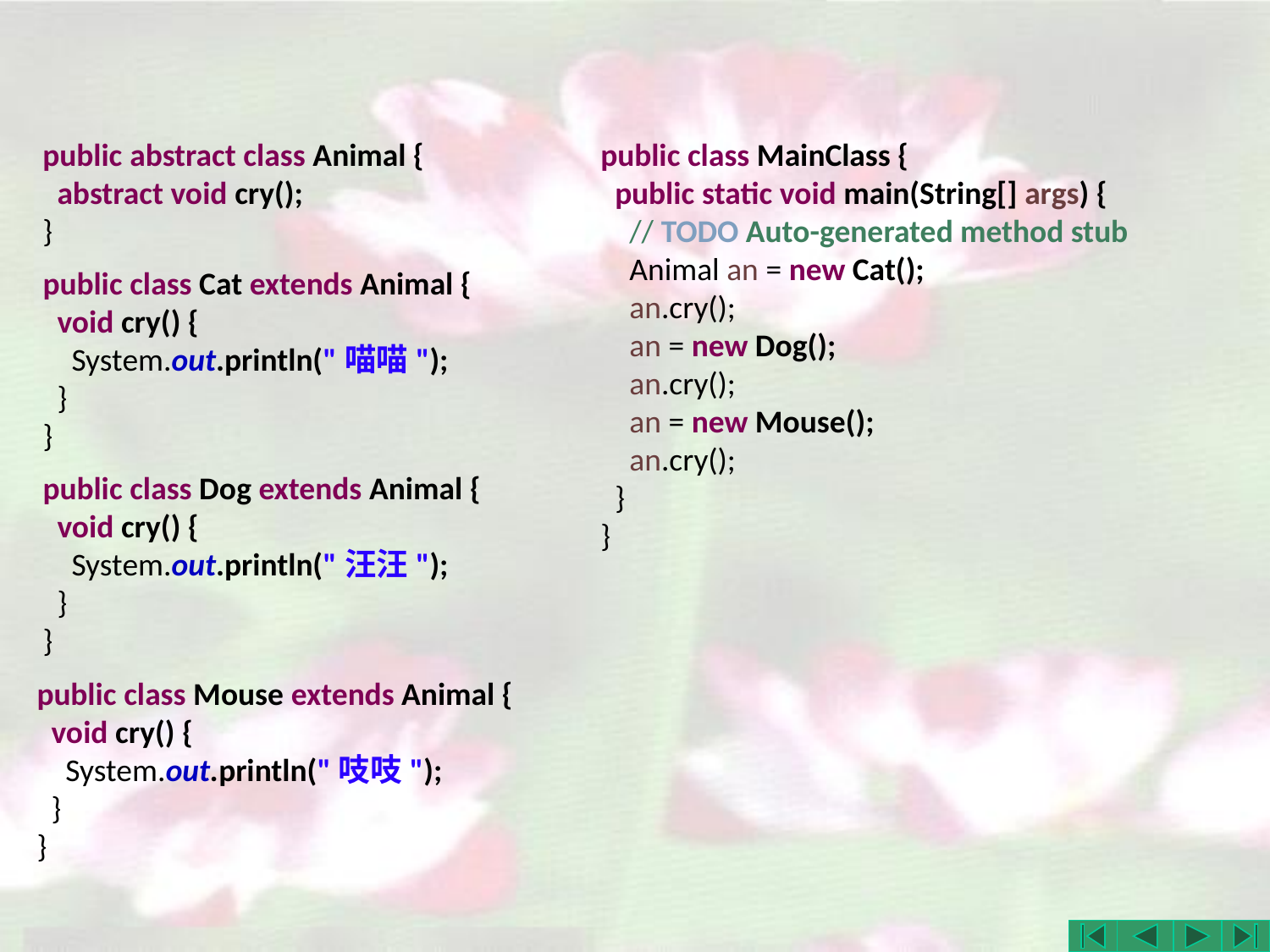

public abstract class Animal {
  abstract void cry();
}
public class MainClass {
  public static void main(String[] args) {
    // TODO Auto-generated method stub
    Animal an = new Cat();
    an.cry();
    an = new Dog();
    an.cry();
    an = new Mouse();
    an.cry();
  }
}
public class Cat extends Animal {
  void cry() {
    System.out.println("喵喵");
  }
}
public class Dog extends Animal {
  void cry() {
    System.out.println("汪汪");
  }
}
public class Mouse extends Animal {
  void cry() {
    System.out.println("吱吱");
  }
}